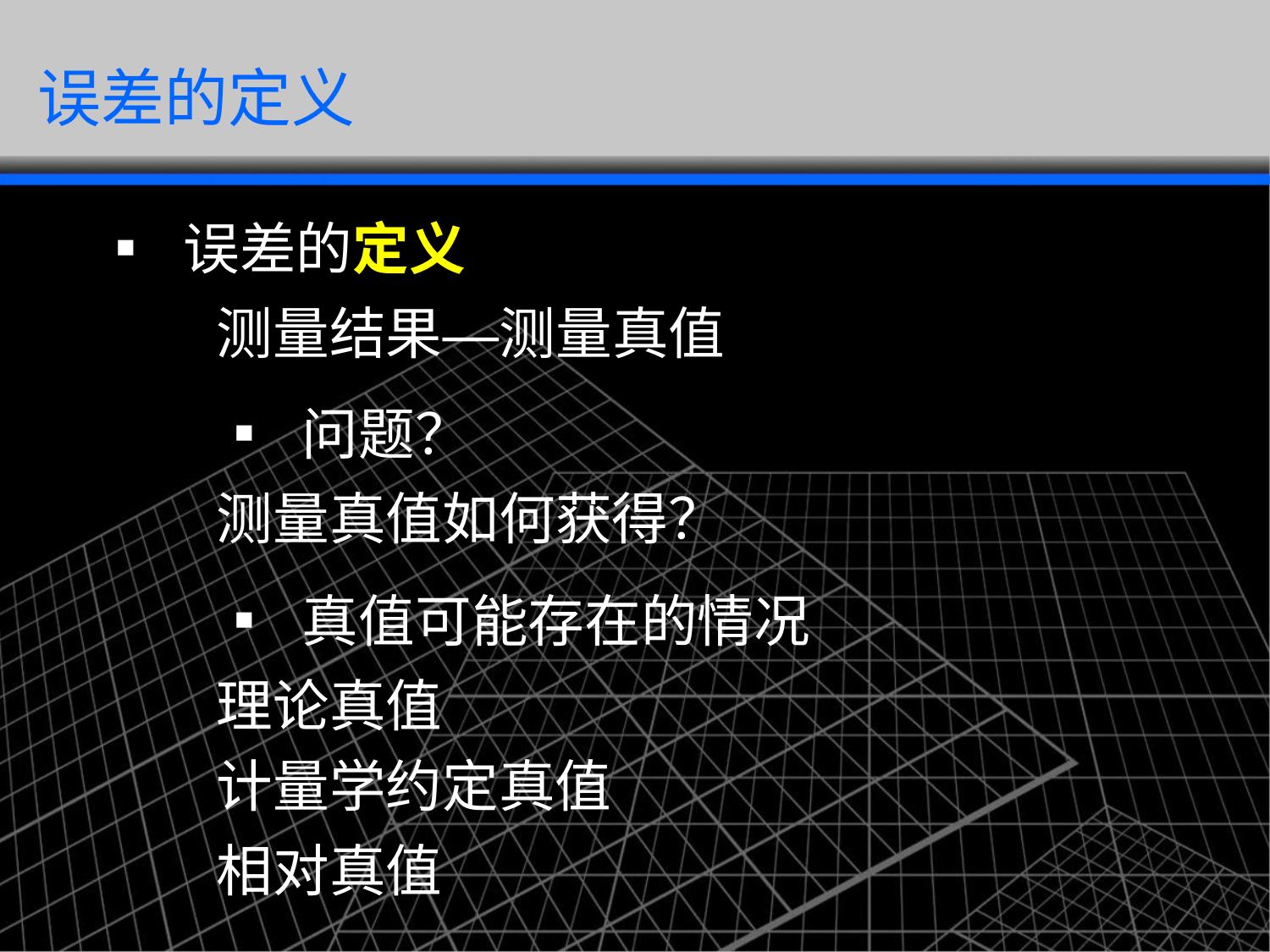

仪器科学与光电工程学院
误差的定义
▪ 误差的定义
测量结果—测量真值
▪ 问题？
测量真值如何获得？
▪ 真值可能存在的情况
理论真值
计量学约定真值
相对真值